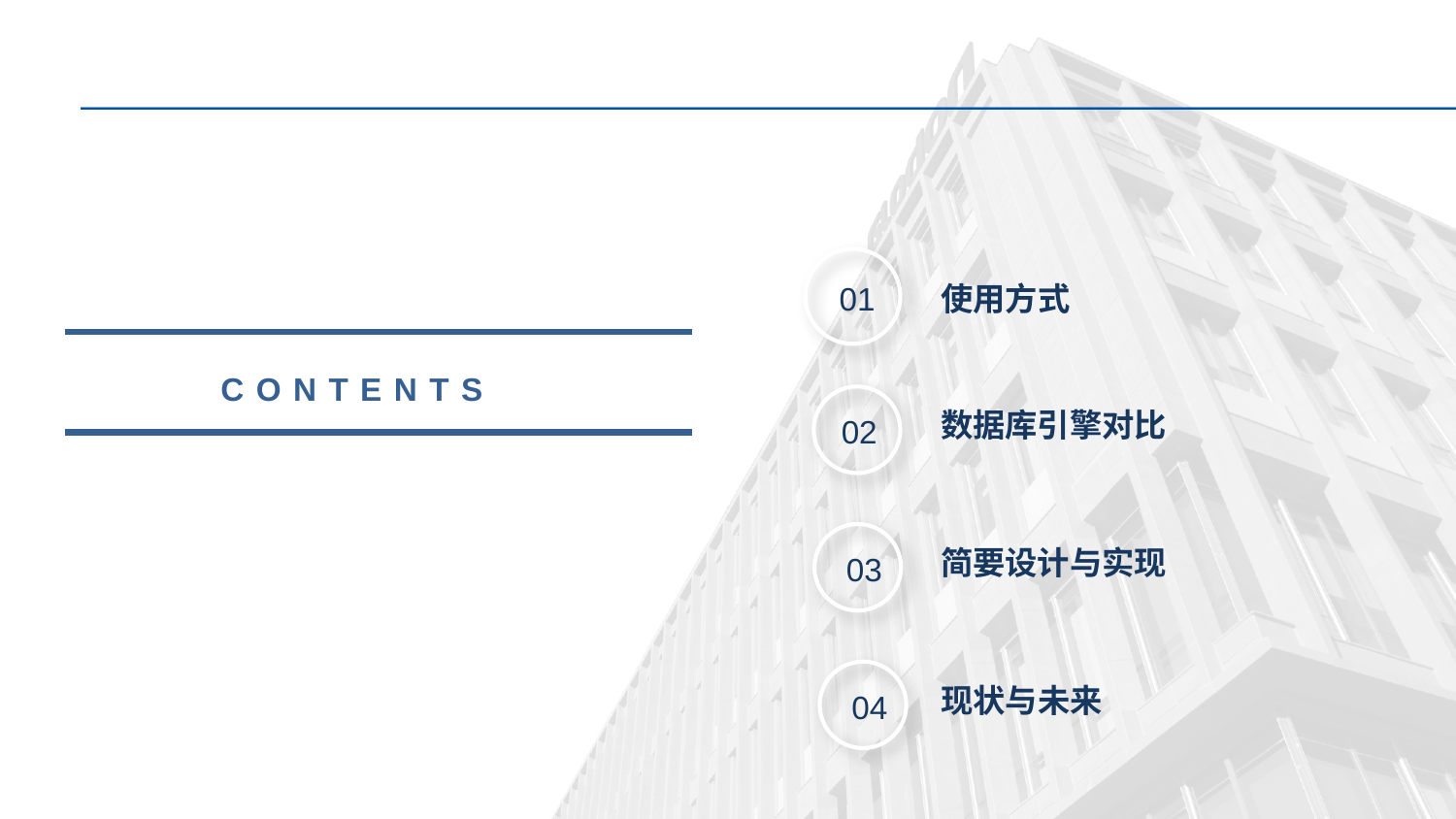

01
使用方式
CONTENTS

02
数据库引擎对比

03
简要设计与实现

04
现状与未来